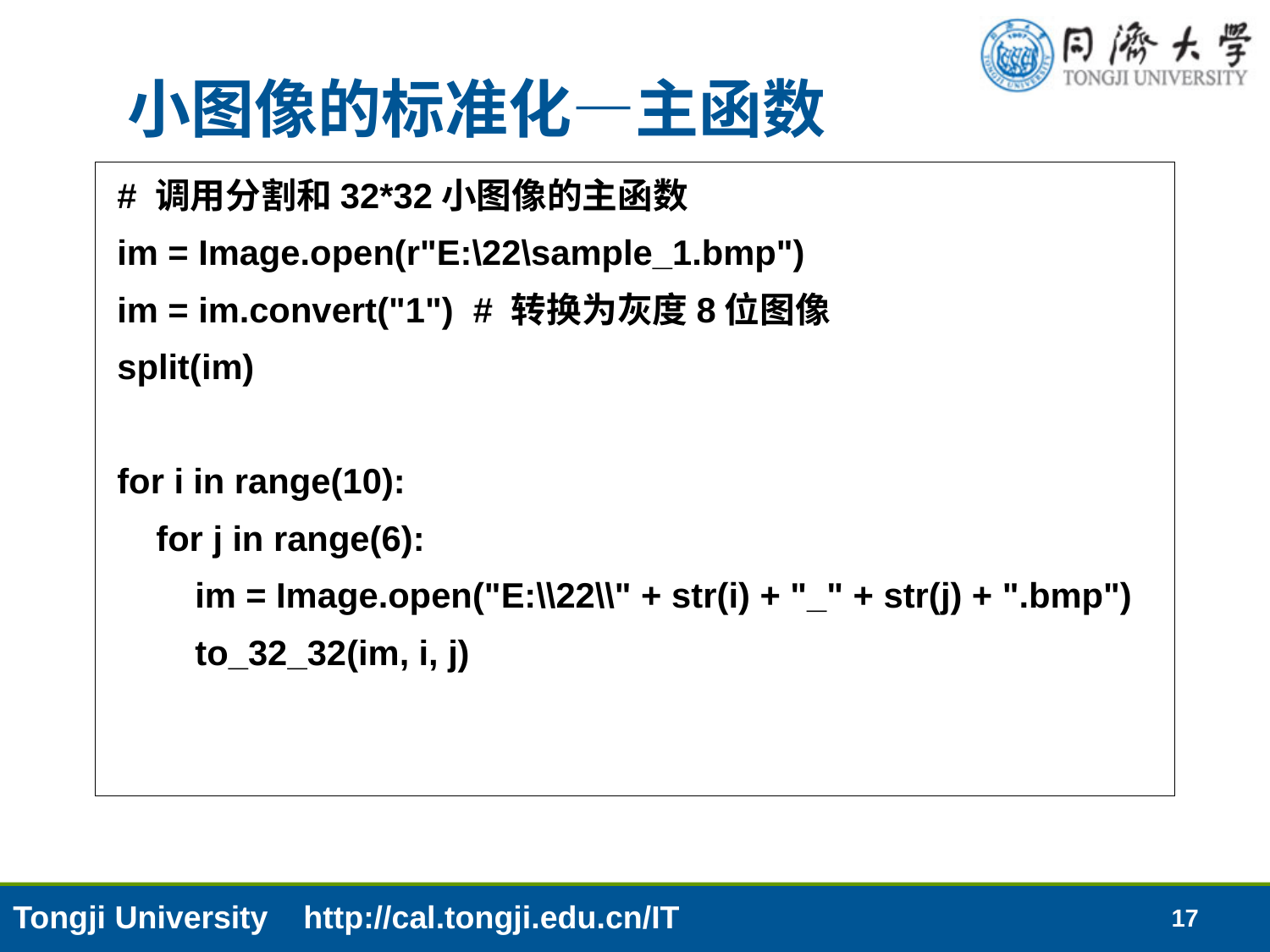

# 小图像的标准化—主函数
# 调用分割和32*32小图像的主函数
im = Image.open(r"E:\22\sample_1.bmp")
im = im.convert("1")  # 转换为灰度8位图像
split(im)

for i in range(10):
    for j in range(6):
        im = Image.open("E:\\22\\" + str(i) + "_" + str(j) + ".bmp")
        to_32_32(im, i, j)